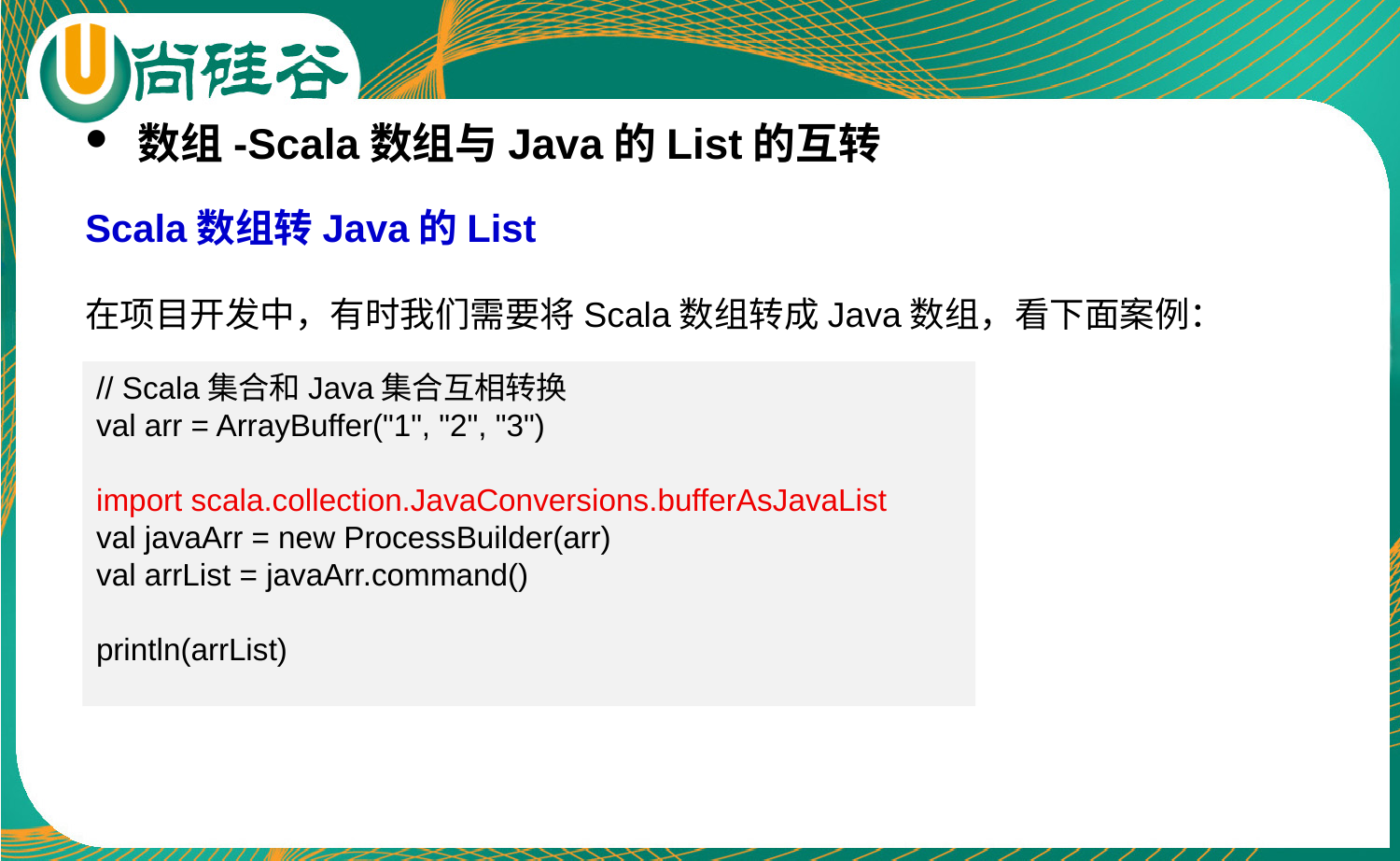

数组-Scala数组与Java的List的互转

Scala数组转Java的List

在项目开发中，有时我们需要将Scala数组转成Java数组，看下面案例：

// Scala集合和Java集合互相转换
val arr = ArrayBuffer("1", "2", "3")

import scala.collection.JavaConversions.bufferAsJavaList
val javaArr = new ProcessBuilder(arr)
val arrList = javaArr.command()

println(arrList)